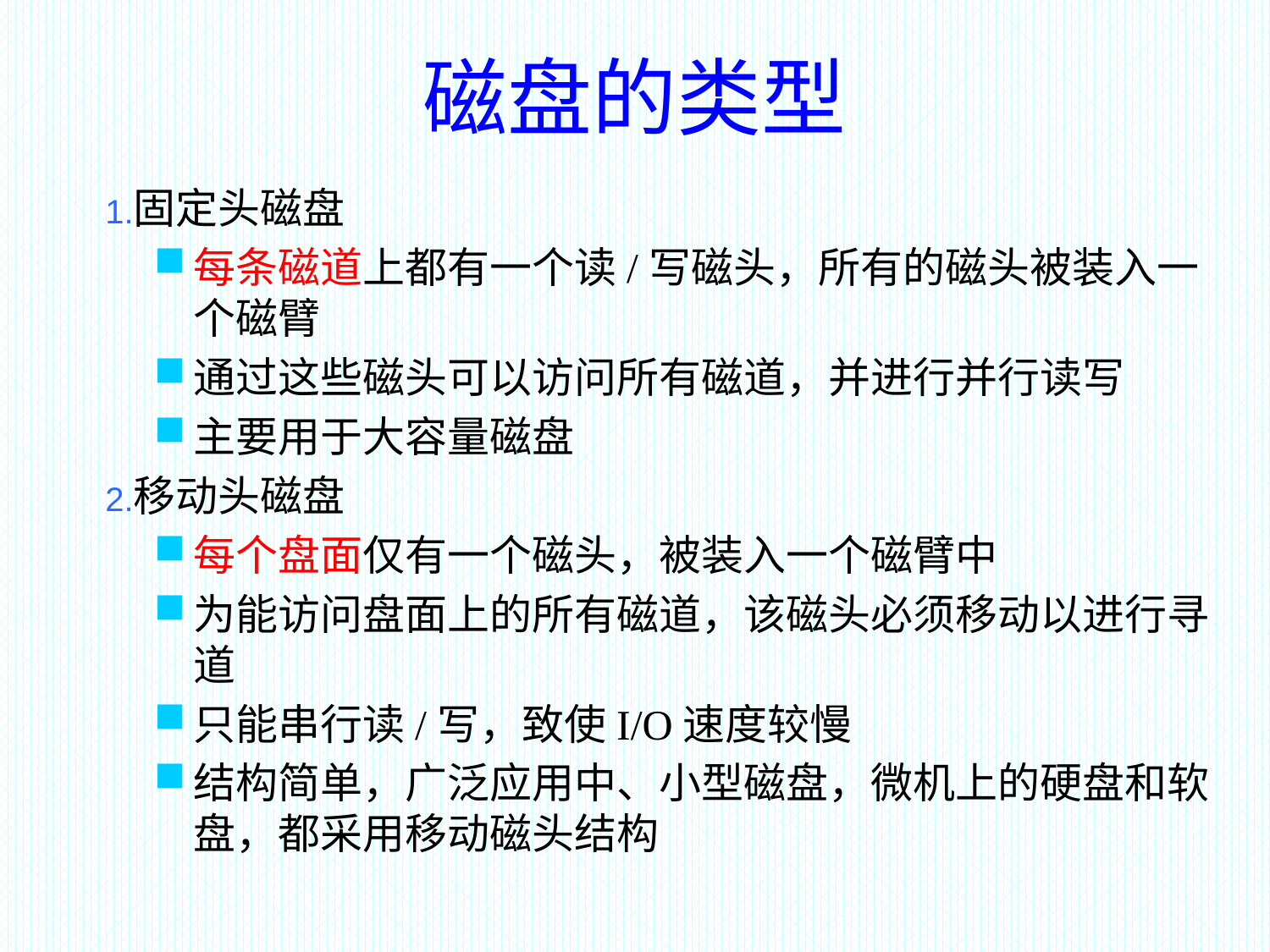

磁盘的类型
固定头磁盘
每条磁道上都有一个读/写磁头，所有的磁头被装入一个磁臂
通过这些磁头可以访问所有磁道，并进行并行读写
主要用于大容量磁盘
移动头磁盘
每个盘面仅有一个磁头，被装入一个磁臂中
为能访问盘面上的所有磁道，该磁头必须移动以进行寻道
只能串行读/写，致使I/O速度较慢
结构简单，广泛应用中、小型磁盘，微机上的硬盘和软盘，都采用移动磁头结构